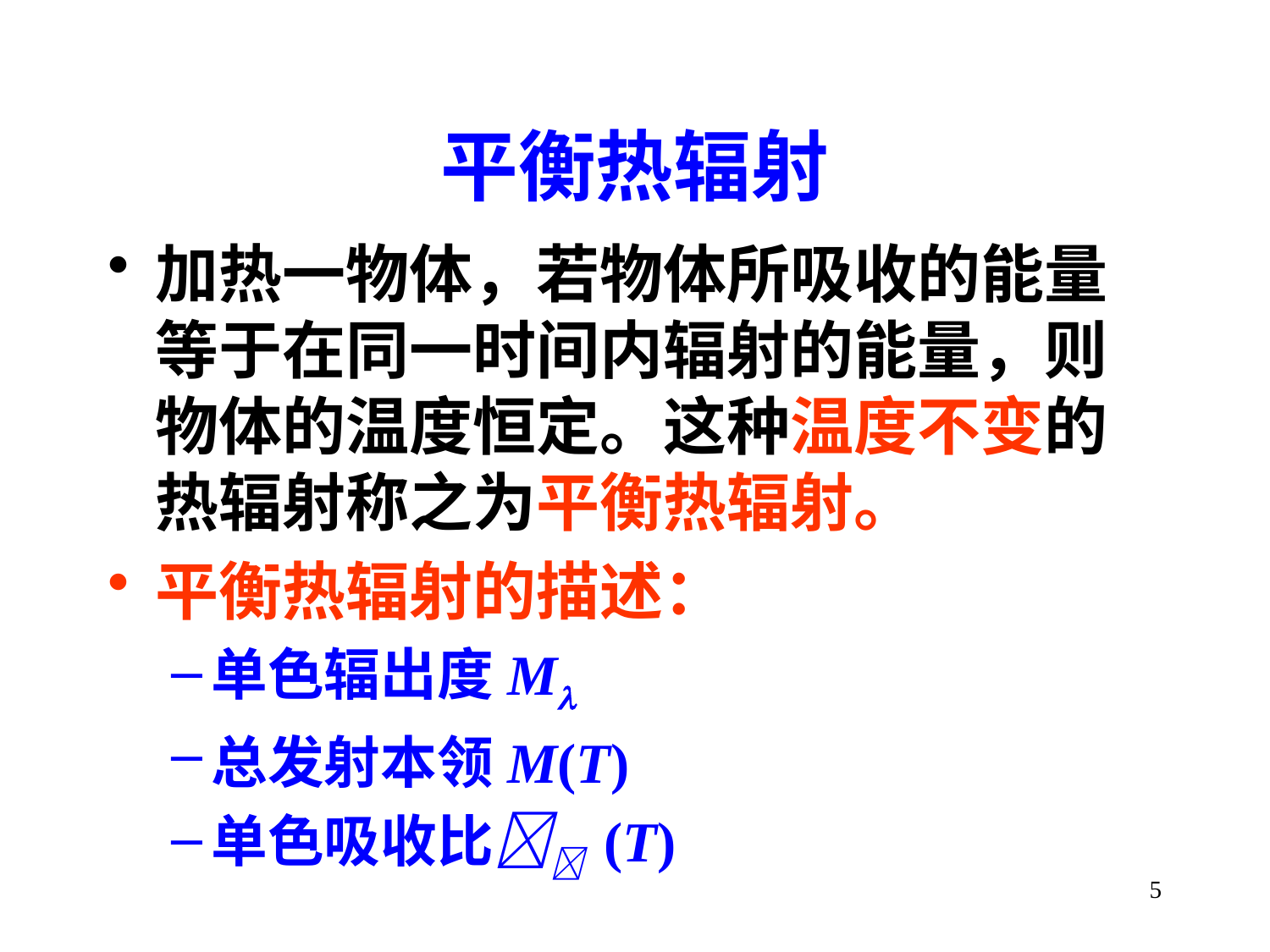

# 平衡热辐射
加热一物体，若物体所吸收的能量等于在同一时间内辐射的能量，则物体的温度恒定。这种温度不变的热辐射称之为平衡热辐射。
平衡热辐射的描述：
单色辐出度Mλ
总发射本领M(T)
单色吸收比αλ (T)

5